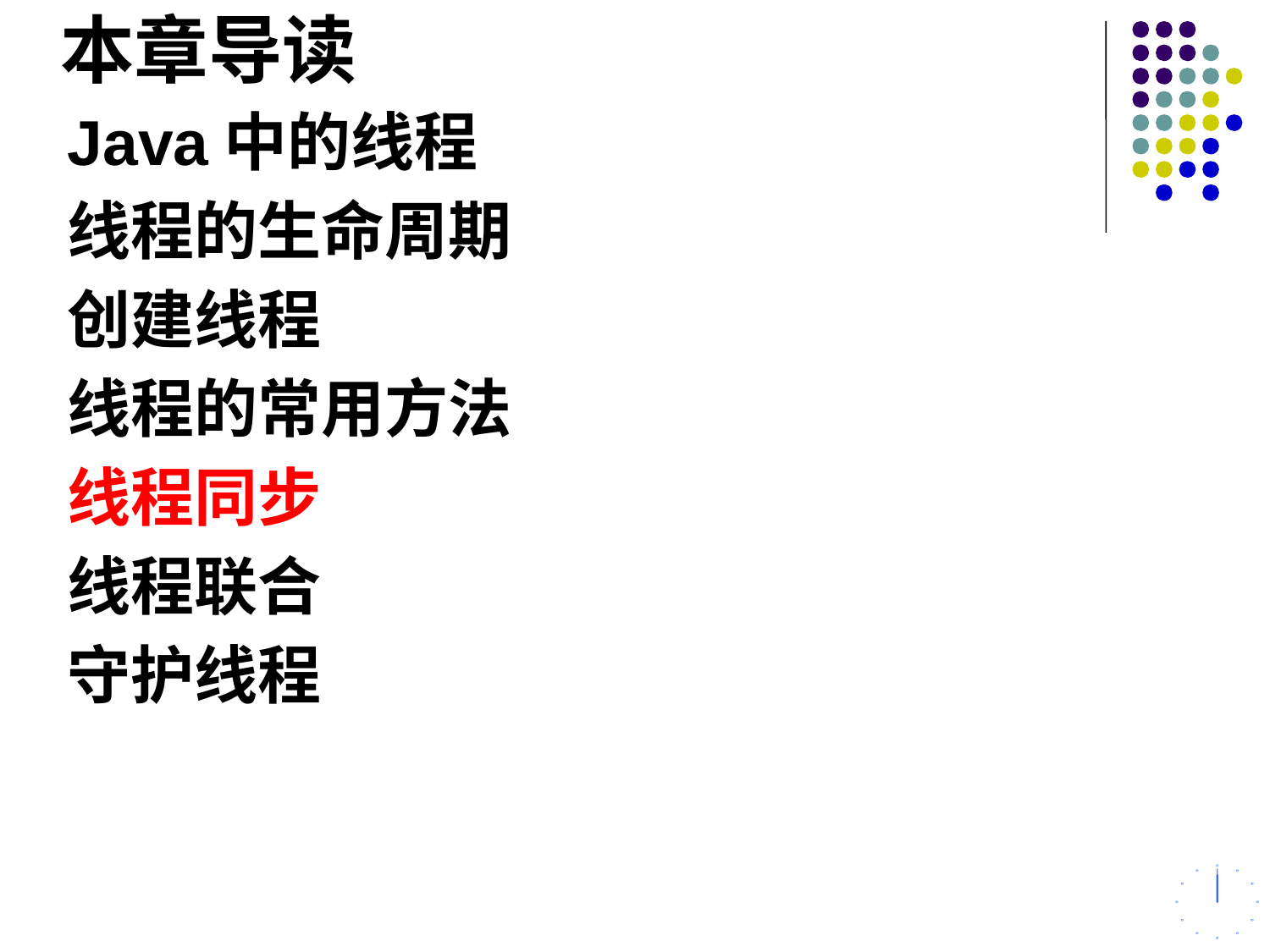

本章导读
Java中的线程
线程的生命周期
创建线程
线程的常用方法
线程同步
线程联合
守护线程